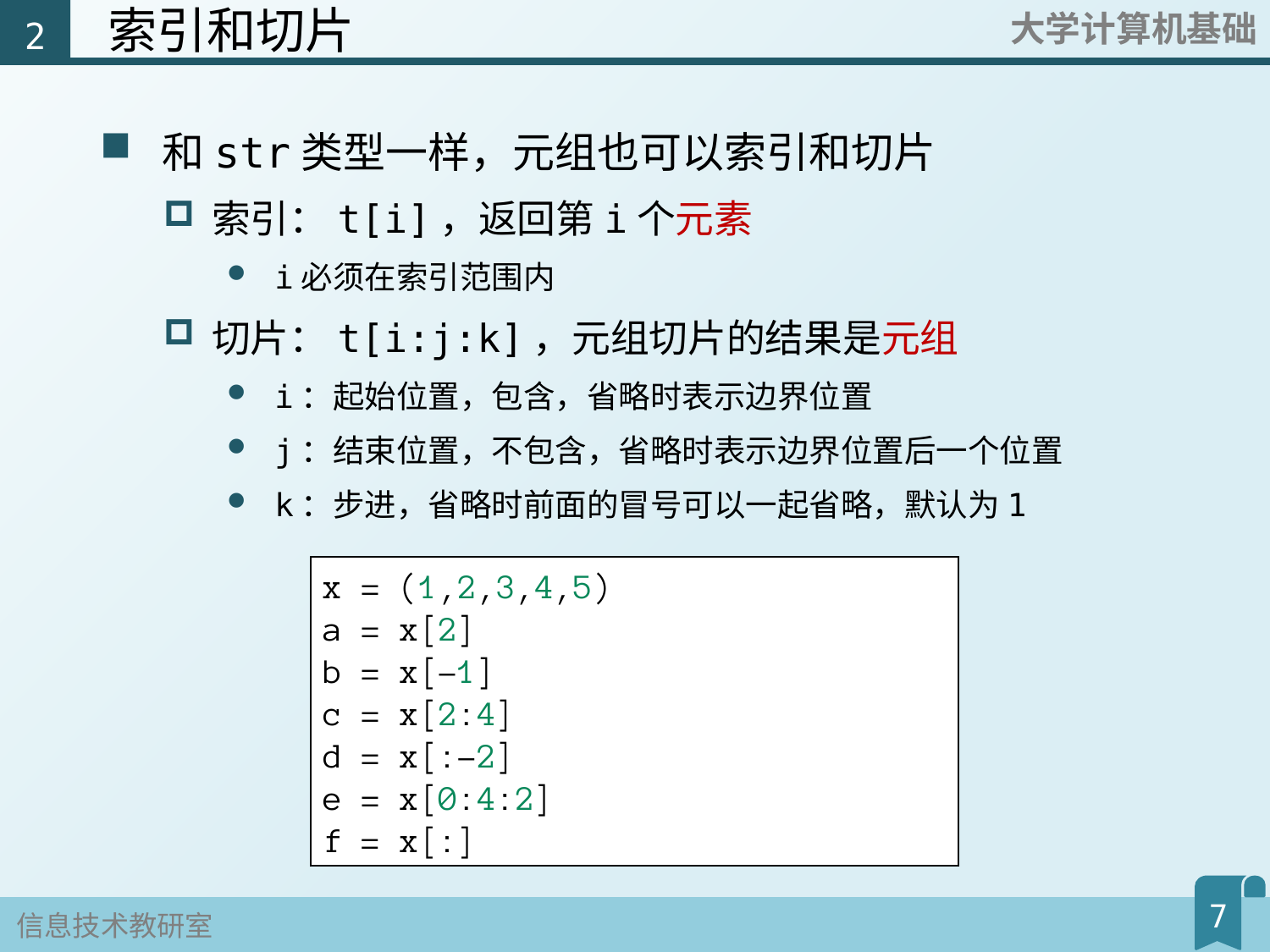

2
# 索引和切片
和str类型一样，元组也可以索引和切片
索引：t[i]，返回第i个元素
i必须在索引范围内
切片：t[i:j:k]，元组切片的结果是元组
i：起始位置，包含，省略时表示边界位置
j：结束位置，不包含，省略时表示边界位置后一个位置
k：步进，省略时前面的冒号可以一起省略，默认为1
x = (1,2,3,4,5)
a = x[2]
b = x[-1]
c = x[2:4]
d = x[:-2]
e = x[0:4:2]
f = x[:]
7